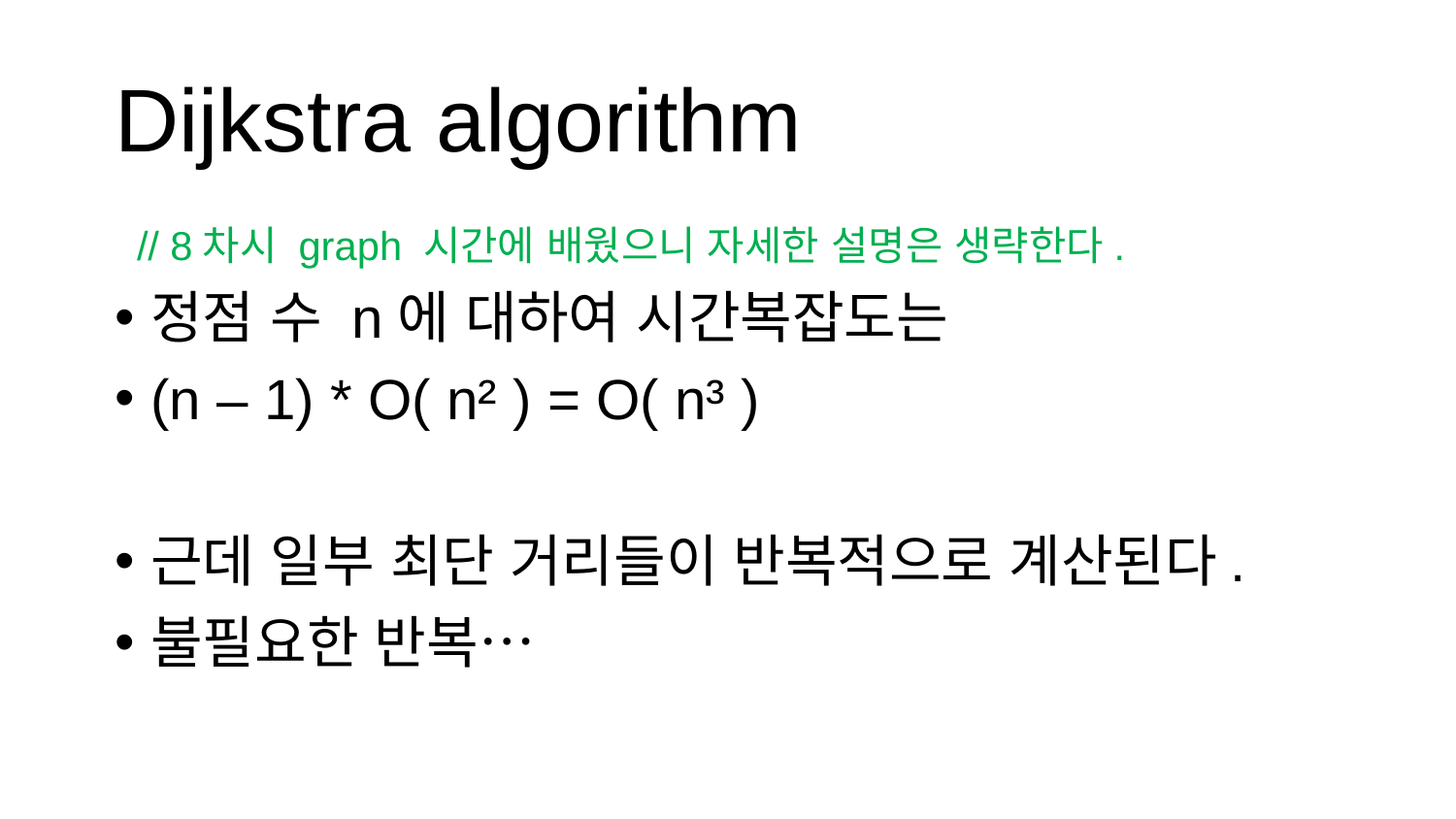

# Dijkstra algorithm
  // 8차시 graph 시간에 배웠으니 자세한 설명은 생략한다.
정점 수 n에 대하여 시간복잡도는
(n – 1) * O( n² ) = O( n³ )

근데 일부 최단 거리들이 반복적으로 계산된다.
불필요한 반복…